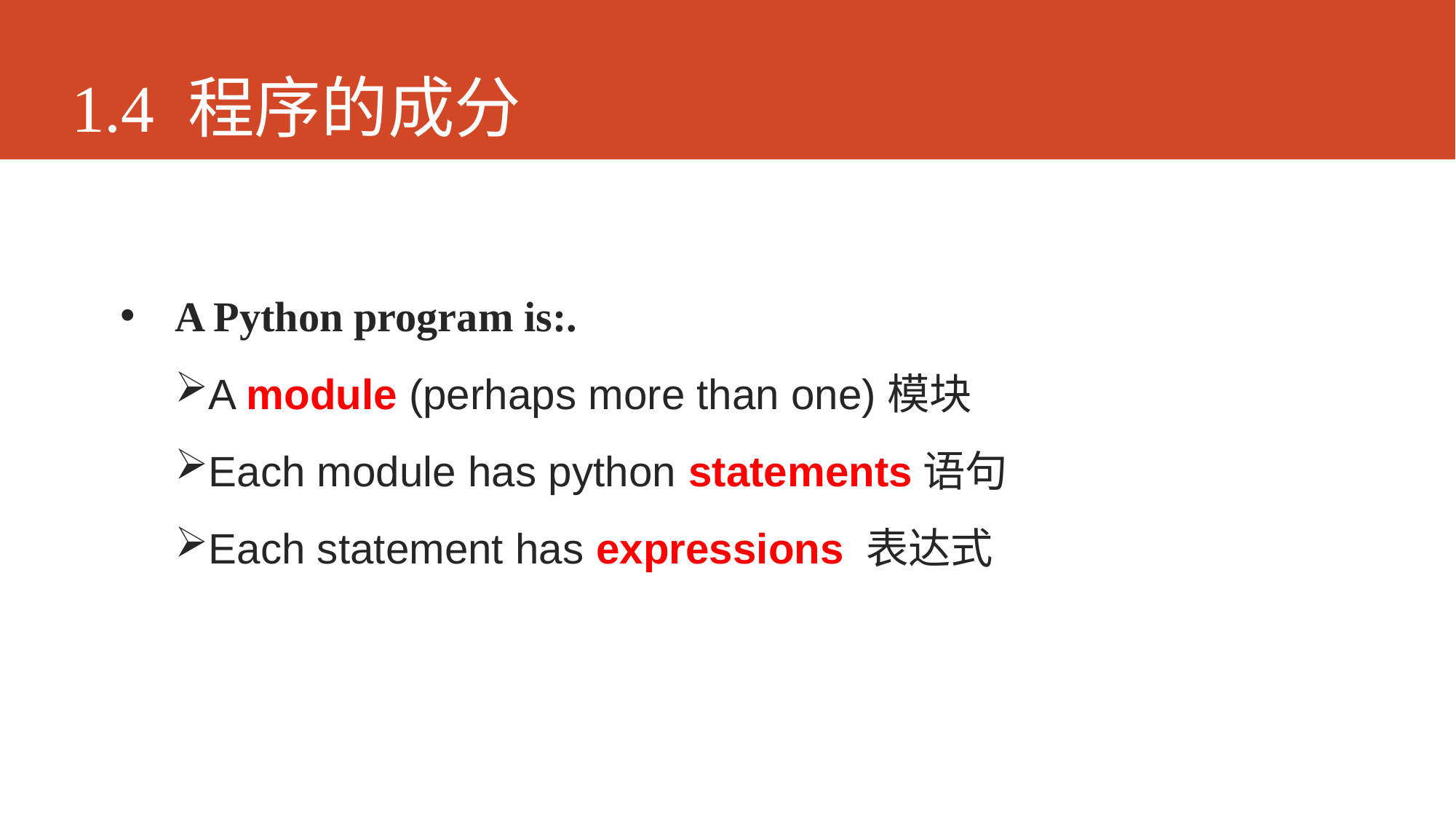

# 1.4 程序的成分
A Python program is:.
A module (perhaps more than one)模块
Each module has python statements语句
Each statement has expressions 表达式